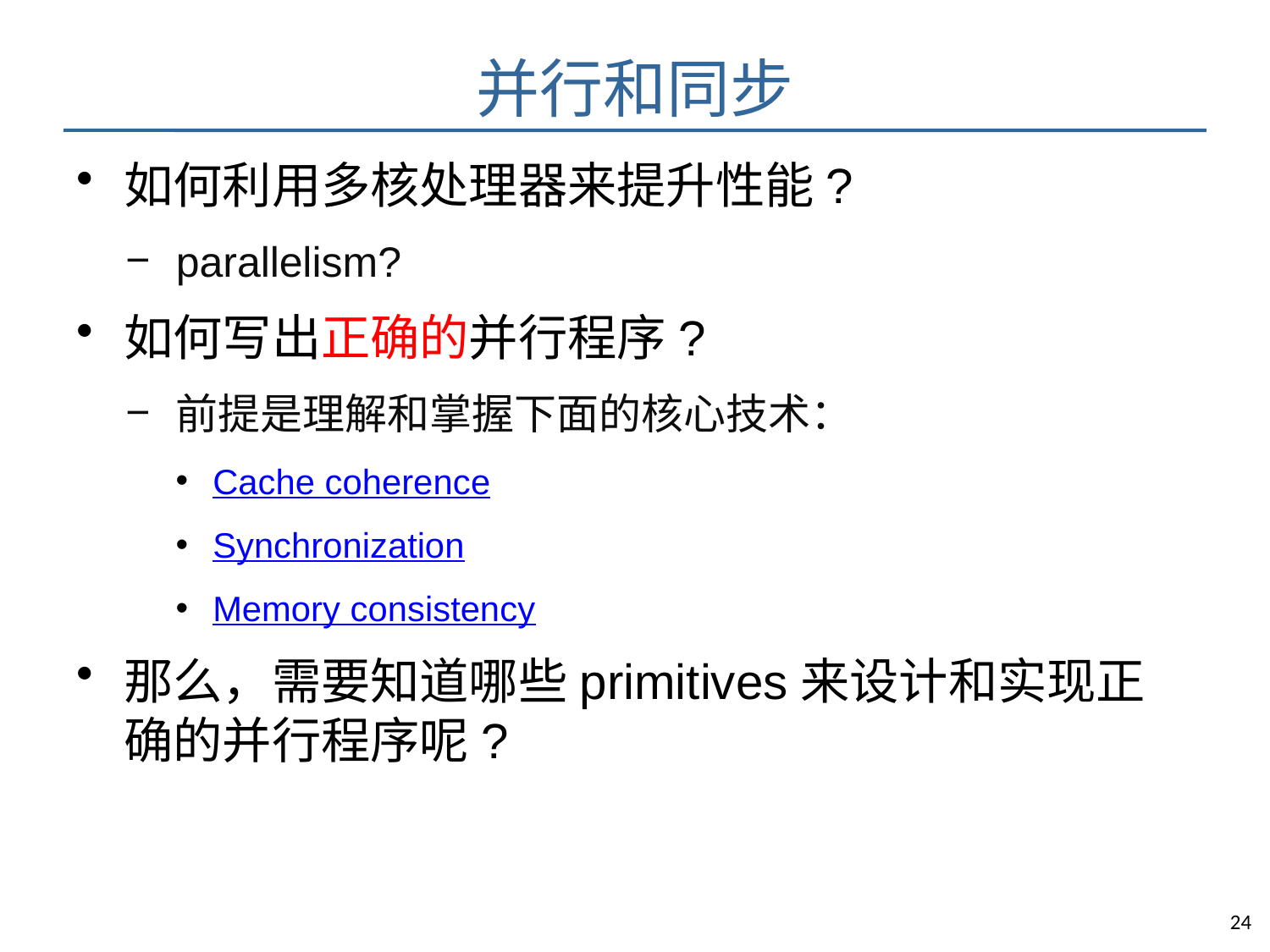

# 并行和同步
如何利用多核处理器来提升性能?
parallelism?
如何写出正确的并行程序?
前提是理解和掌握下面的核心技术：
Cache coherence
Synchronization
Memory consistency
那么，需要知道哪些primitives来设计和实现正确的并行程序呢?

24